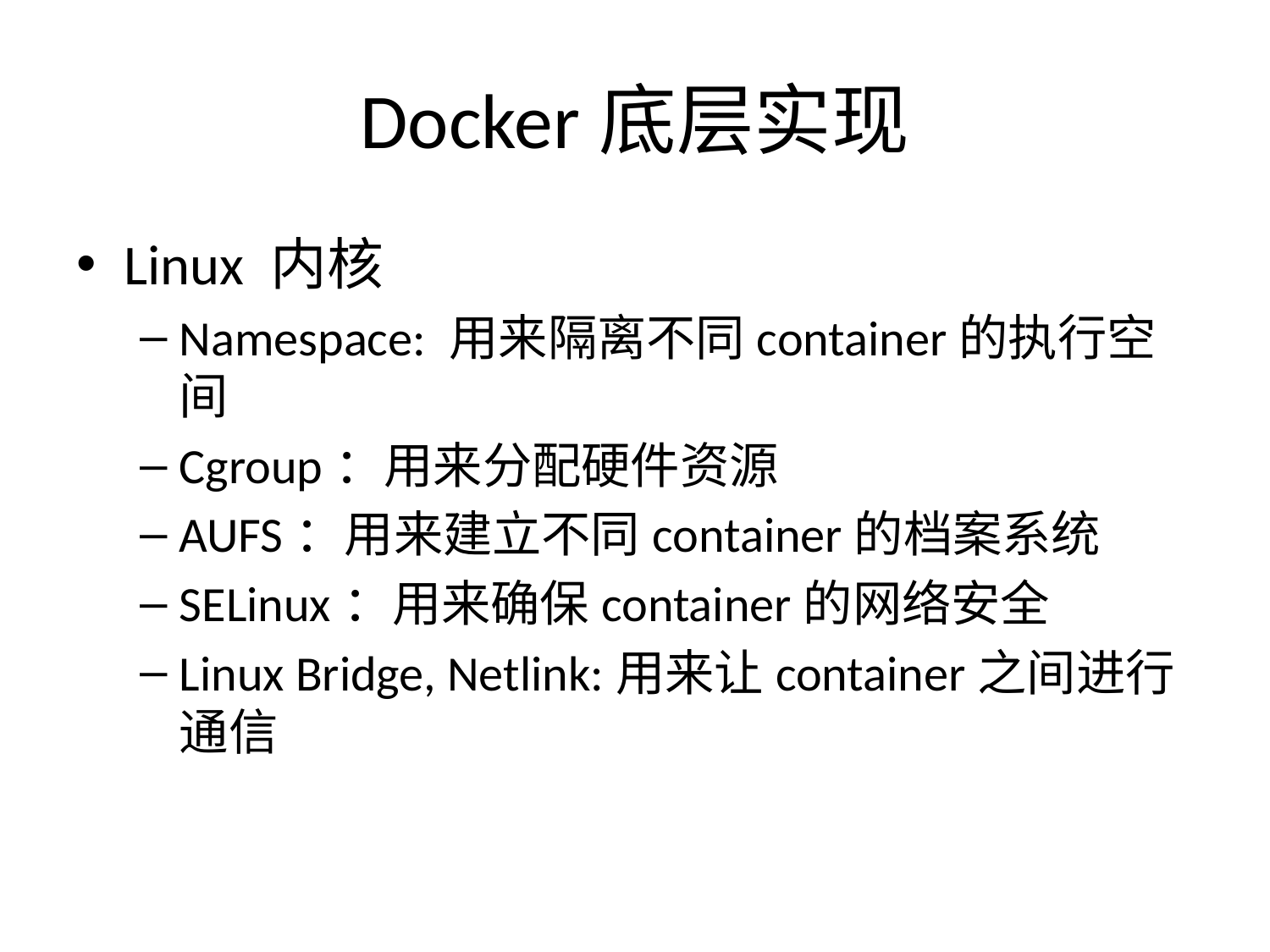

# Docker底层实现
Linux 内核
Namespace: 用来隔离不同container的执行空间
Cgroup：用来分配硬件资源
AUFS：用来建立不同container的档案系统
SELinux：用来确保container的网络安全
Linux Bridge, Netlink:用来让container之间进行通信